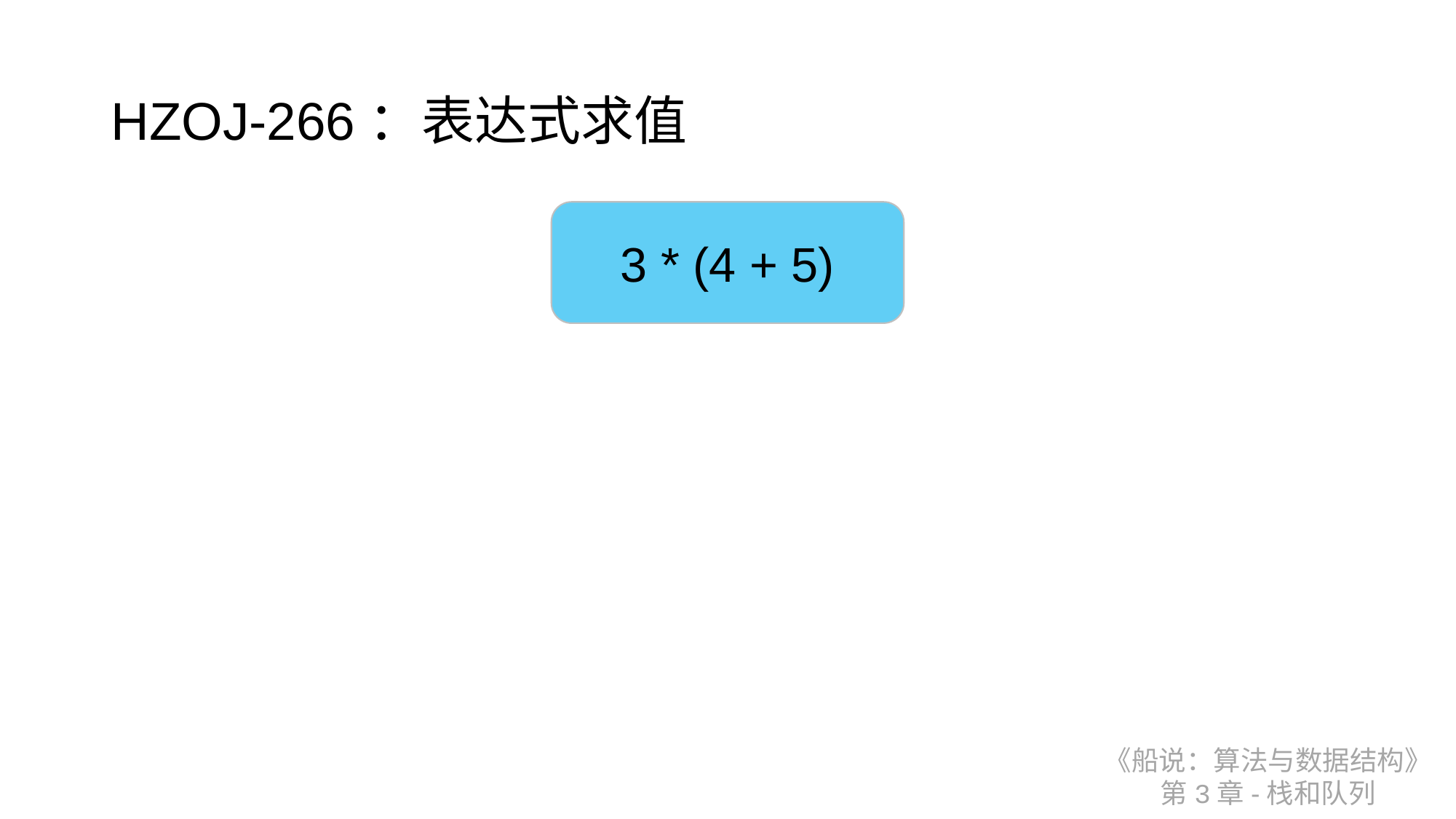

# HZOJ-266：表达式求值
3 * (4 + 5)